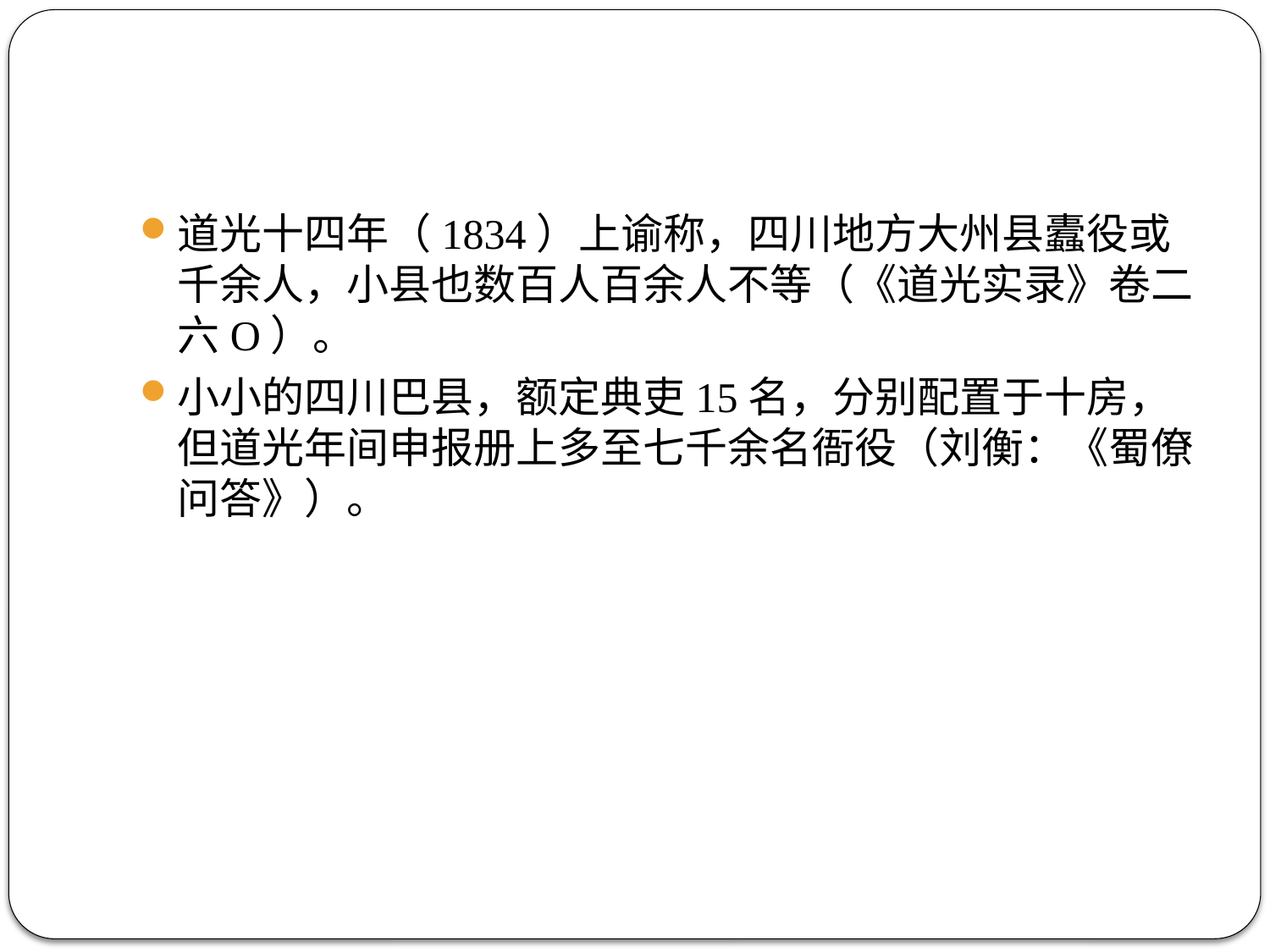

#
道光十四年（1834）上谕称，四川地方大州县蠹役或千余人，小县也数百人百余人不等（《道光实录》卷二六O）。
小小的四川巴县，额定典吏15名，分别配置于十房，但道光年间申报册上多至七千余名衙役（刘衡：《蜀僚问答》）。